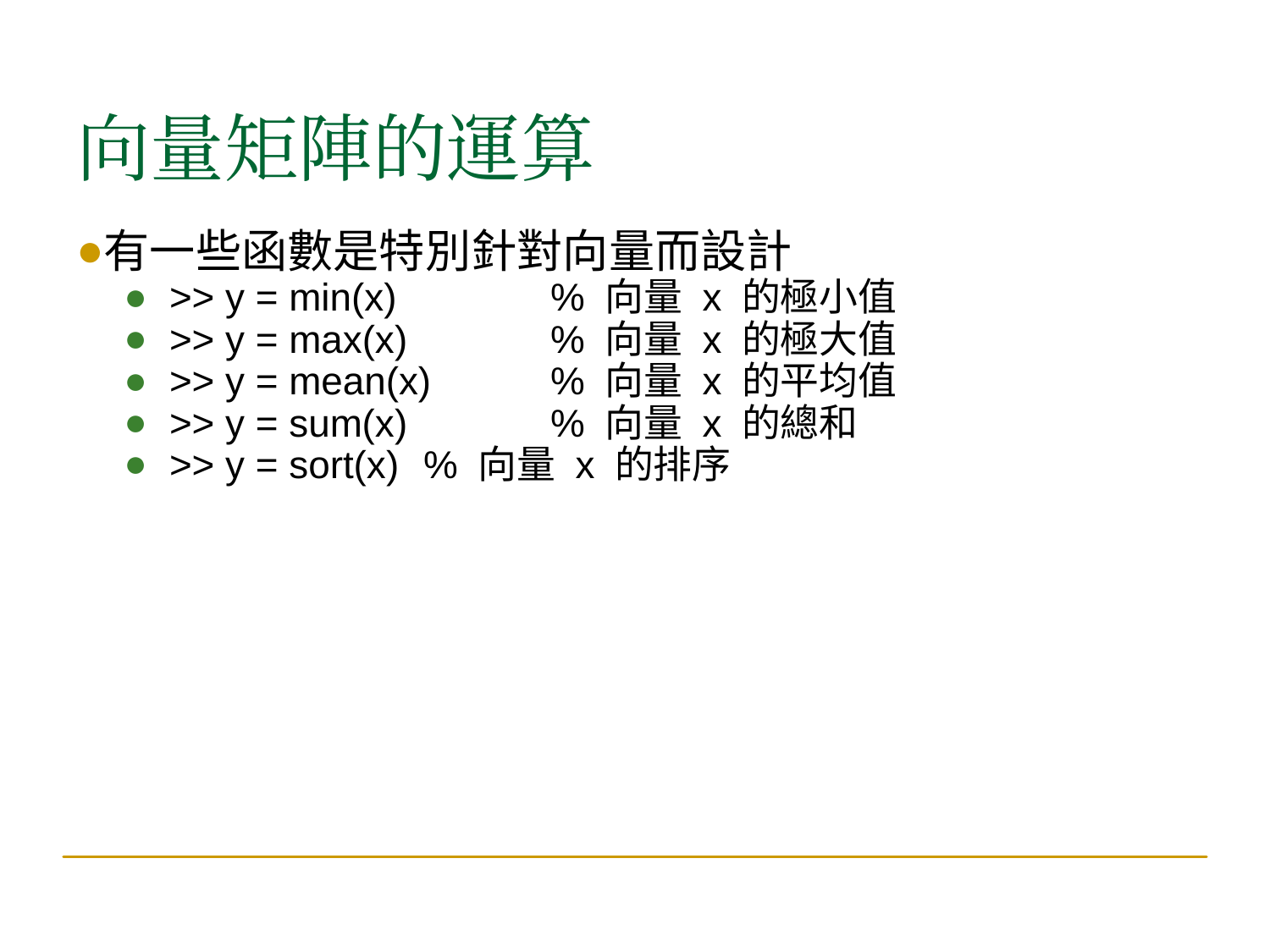

向量矩陣的運算
有一些函數是特別針對向量而設計
>> y = min(x)	  	% 向量 x 的極小值
>> y = max(x)  	% 向量 x 的極大值
>> y = mean(x)	% 向量 x 的平均值
>> y = sum(x)  	% 向量 x 的總和
>> y = sort(x)  	% 向量 x 的排序